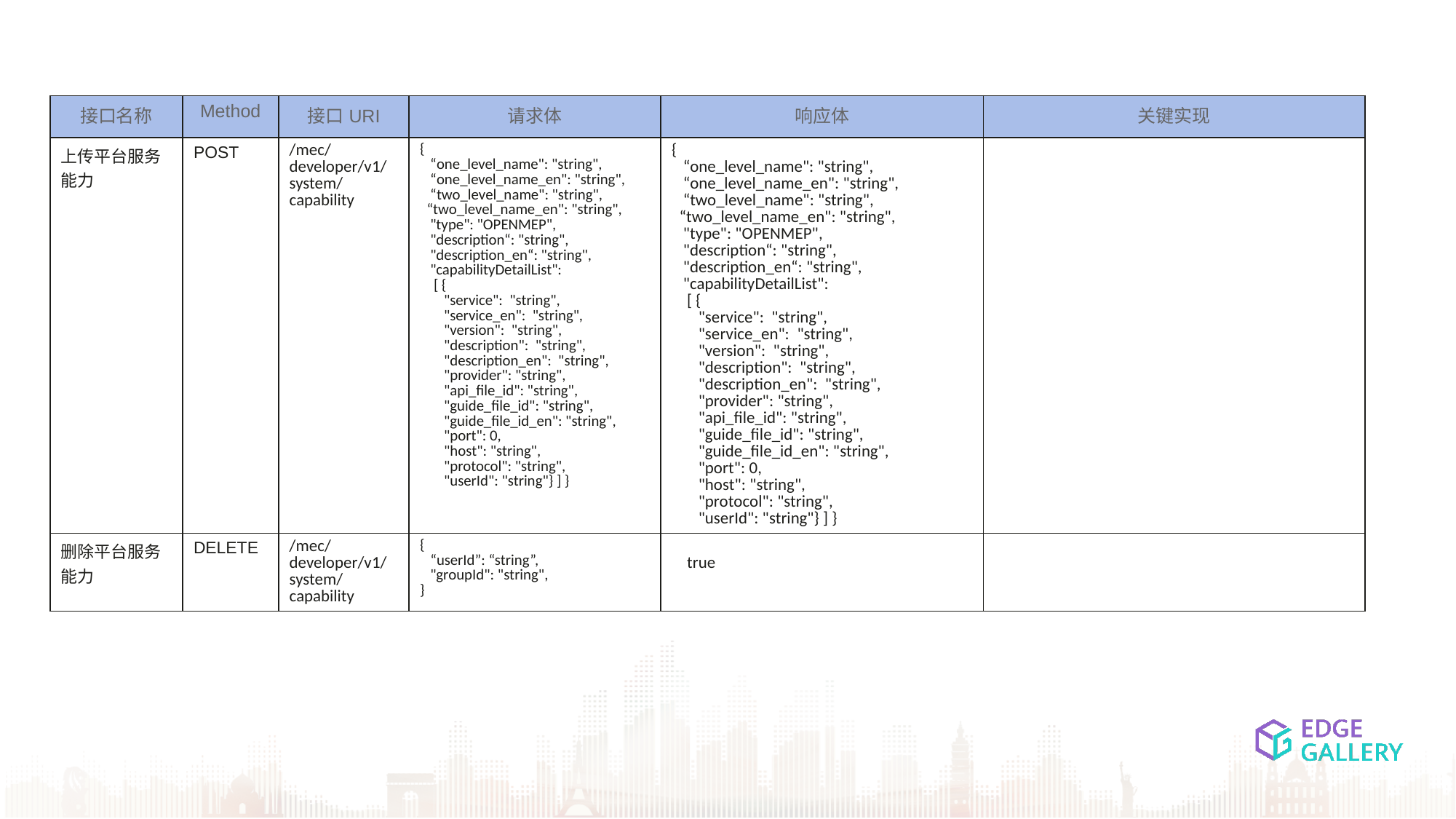

| 接口名称 | Method | 接口URI | 请求体 | 响应体 | 关键实现 |
| --- | --- | --- | --- | --- | --- |
| 上传平台服务能力 | POST | /mec/developer/v1/system/capability | { “one\_level\_name": "string", “one\_level\_name\_en": "string", “two\_level\_name": "string", “two\_level\_name\_en": "string", "type": "OPENMEP", "description“: "string", "description\_en“: "string", "capabilityDetailList": [ { "service": "string", "service\_en": "string", "version": "string", "description": "string", "description\_en": "string", "provider": "string", "api\_file\_id": "string", "guide\_file\_id": "string", "guide\_file\_id\_en": "string", "port": 0, "host": "string", "protocol": "string", "userId": "string"} ] } | { “one\_level\_name": "string", “one\_level\_name\_en": "string", “two\_level\_name": "string", “two\_level\_name\_en": "string", "type": "OPENMEP", "description“: "string", "description\_en“: "string", "capabilityDetailList": [ { "service": "string", "service\_en": "string", "version": "string", "description": "string", "description\_en": "string", "provider": "string", "api\_file\_id": "string", "guide\_file\_id": "string", "guide\_file\_id\_en": "string", "port": 0, "host": "string", "protocol": "string", "userId": "string"} ] } |  |
| 删除平台服务能力 | DELETE | /mec/developer/v1/system/capability | { “userId”: “string”, "groupId": "string", } | true |  |